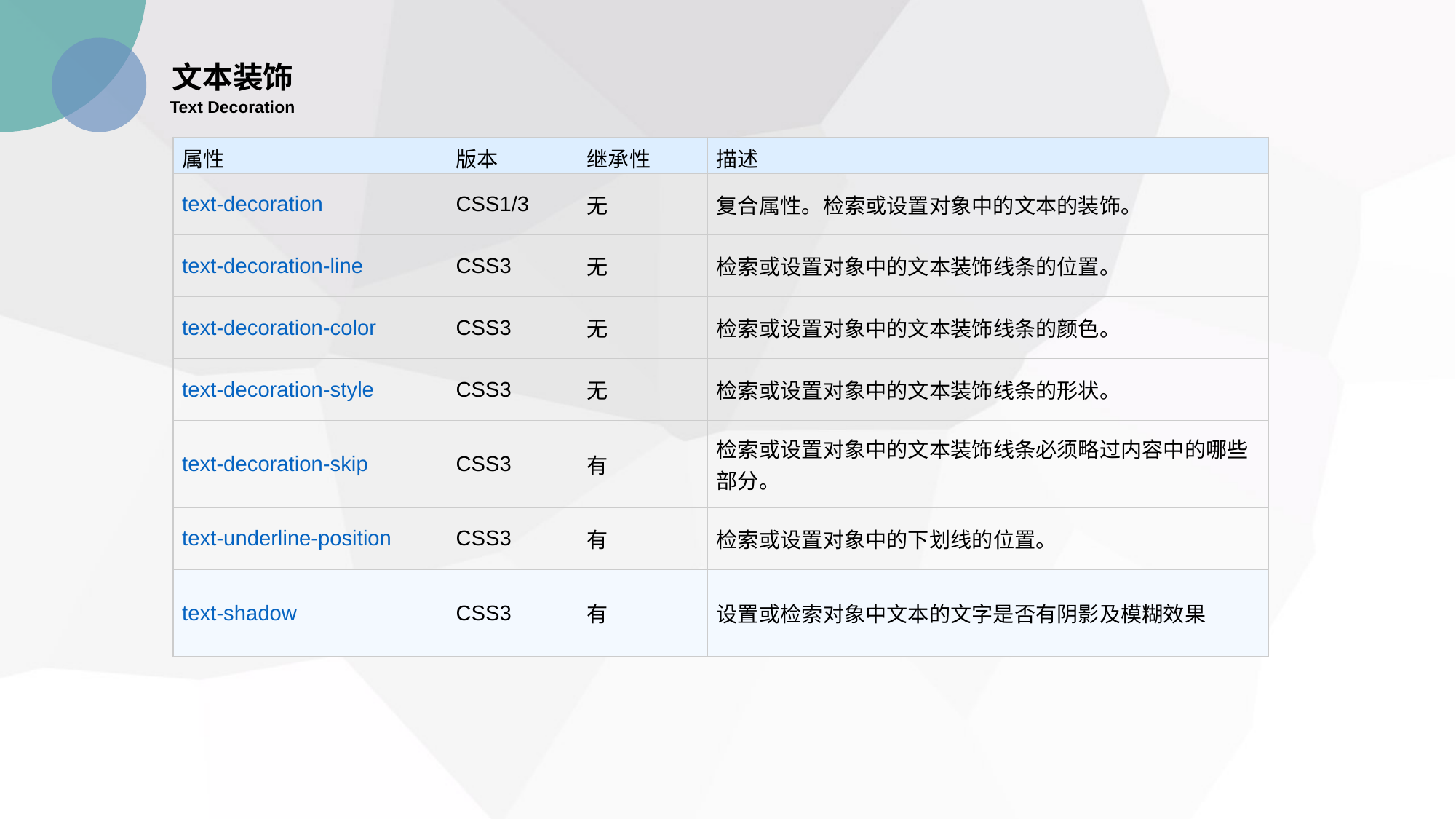

文本装饰

Text Decoration
| 属性 | 版本 | 继承性 | 描述 |
| --- | --- | --- | --- |
| text-decoration | CSS1/3 | 无 | 复合属性。检索或设置对象中的文本的装饰。 |
| text-decoration-line | CSS3 | 无 | 检索或设置对象中的文本装饰线条的位置。 |
| text-decoration-color | CSS3 | 无 | 检索或设置对象中的文本装饰线条的颜色。 |
| text-decoration-style | CSS3 | 无 | 检索或设置对象中的文本装饰线条的形状。 |
| text-decoration-skip | CSS3 | 有 | 检索或设置对象中的文本装饰线条必须略过内容中的哪些部分。 |
| text-underline-position | CSS3 | 有 | 检索或设置对象中的下划线的位置。 |
| text-shadow | CSS3 | 有 | 设置或检索对象中文本的文字是否有阴影及模糊效果 |